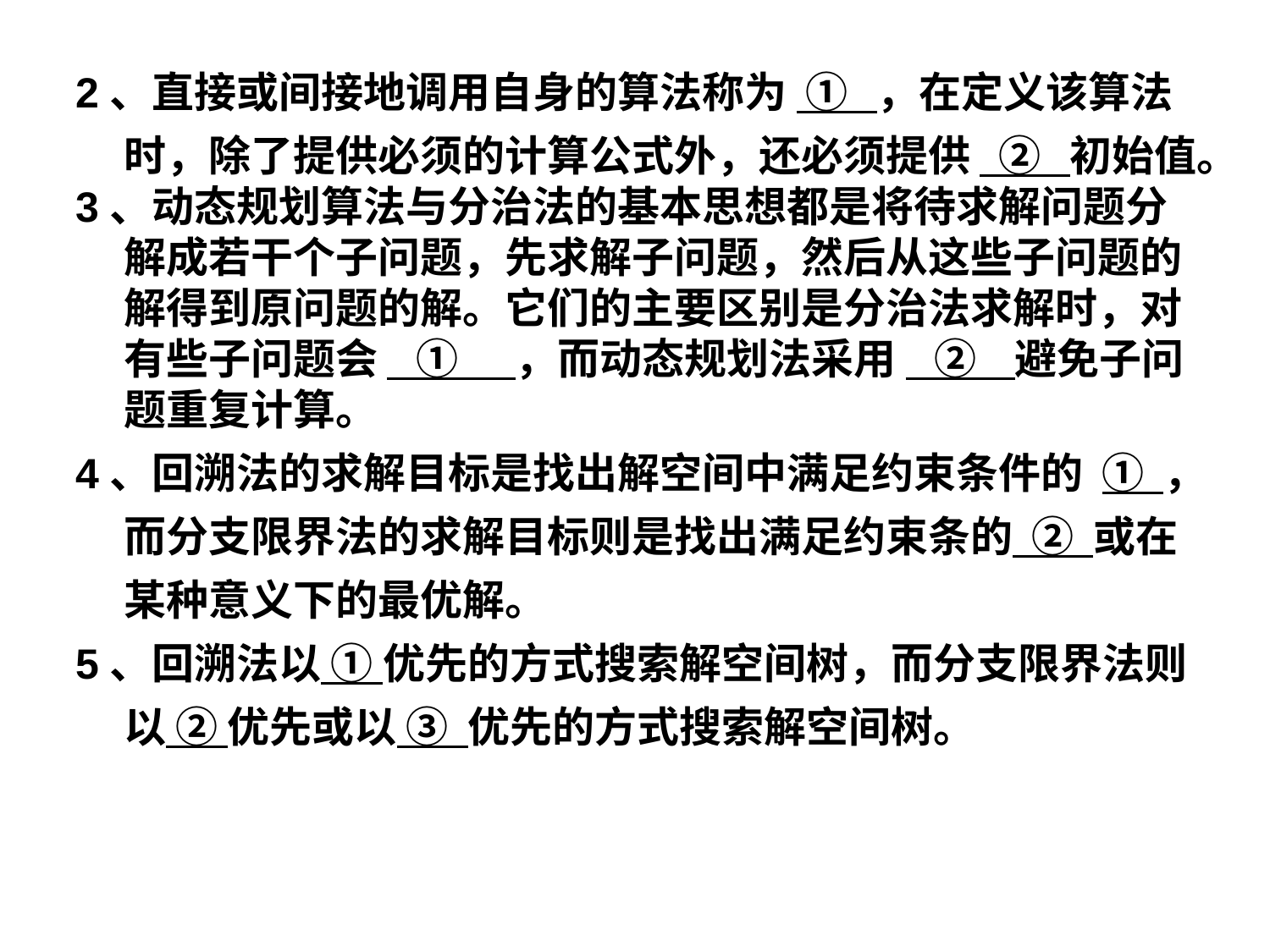

2、直接或间接地调用自身的算法称为  ①   ，在定义该算法时，除了提供必须的计算公式外，还必须提供   ②   初始值。
3、动态规划算法与分治法的基本思想都是将待求解问题分解成若干个子问题，先求解子问题，然后从这些子问题的解得到原问题的解。它们的主要区别是分治法求解时，对有些子问题会    ①      ，而动态规划法采用    ②    避免子问题重复计算。
4、回溯法的求解目标是找出解空间中满足约束条件的  ①  ，而分支限界法的求解目标则是找出满足约束条的  ②  或在某种意义下的最优解。
5、回溯法以 ① 优先的方式搜索解空间树，而分支限界法则以 ② 优先或以 ③  优先的方式搜索解空间树。